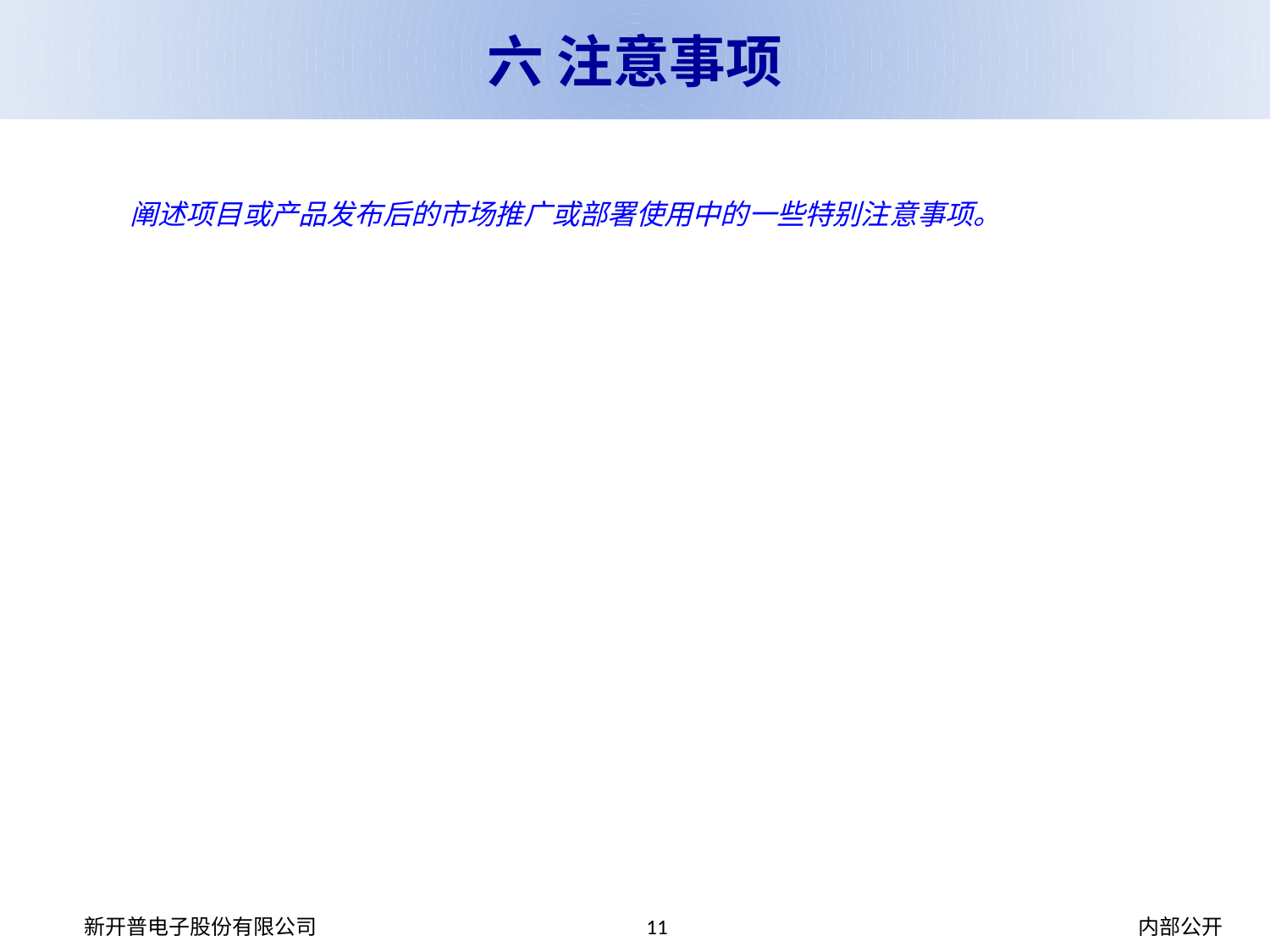

六 注意事项
阐述项目或产品发布后的市场推广或部署使用中的一些特别注意事项。
新开普电子股份有限公司
11
内部公开